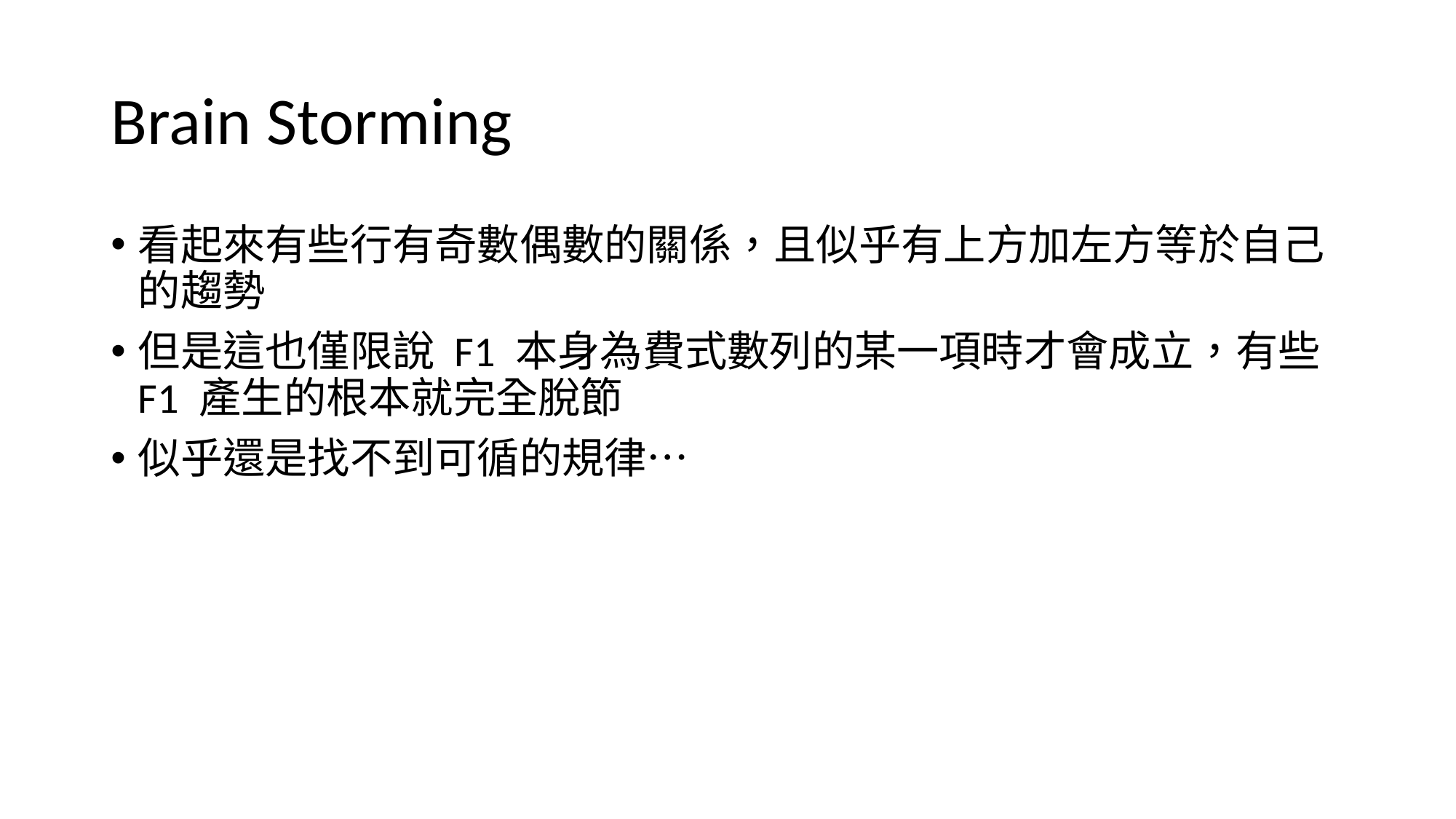

# Brain Storming
看起來有些行有奇數偶數的關係，且似乎有上方加左方等於自己的趨勢
但是這也僅限說 F1 本身為費式數列的某一項時才會成立，有些 F1 產生的根本就完全脫節
似乎還是找不到可循的規律…